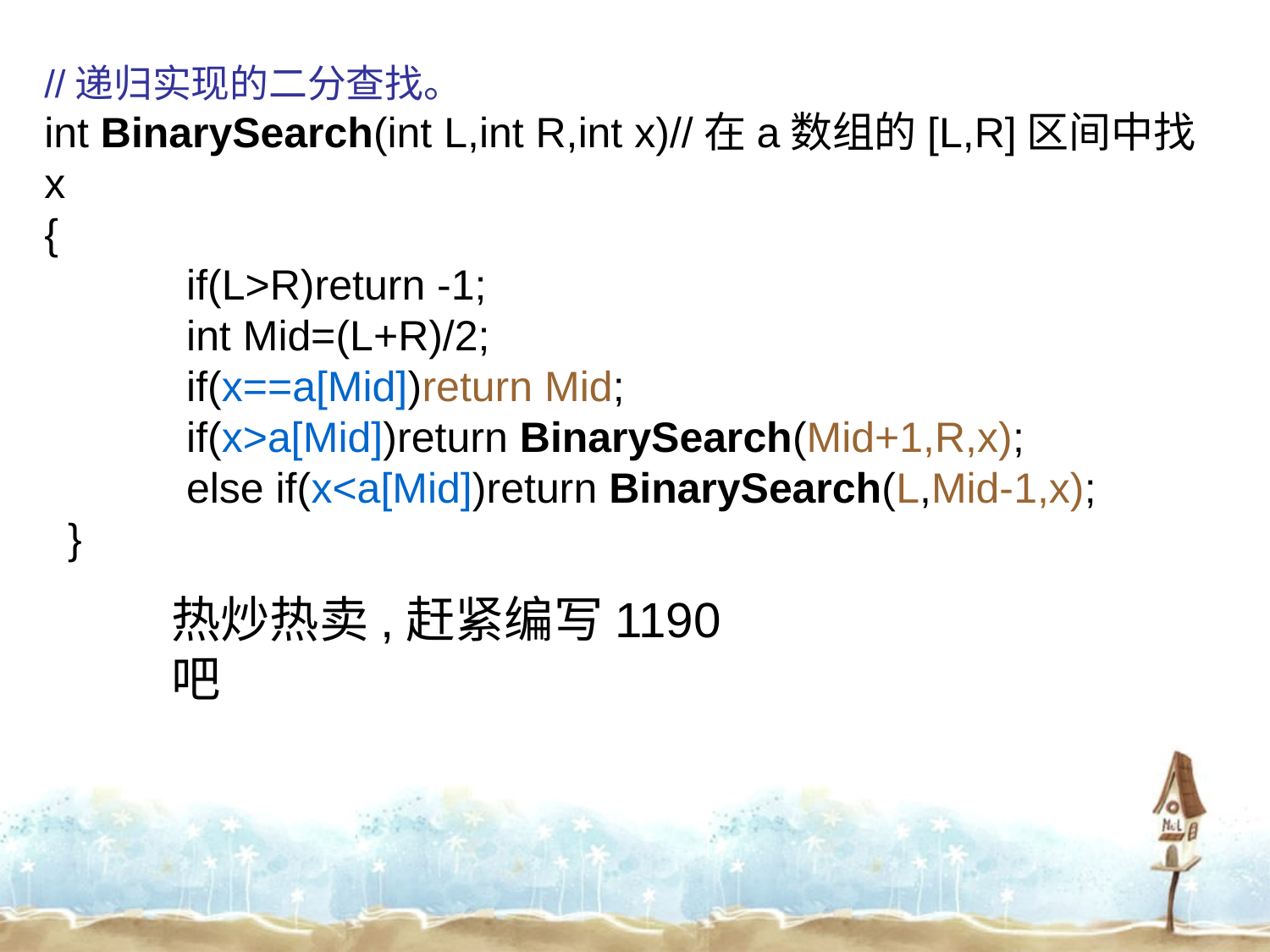

//递归实现的二分查找。
int BinarySearch(int L,int R,int x)//在a数组的[L,R]区间中找x
{
            if(L>R)return -1;
            int Mid=(L+R)/2;
            if(x==a[Mid])return Mid;
            if(x>a[Mid])return BinarySearch(Mid+1,R,x);
            else if(x<a[Mid])return BinarySearch(L,Mid-1,x);
  }
热炒热卖,赶紧编写1190吧